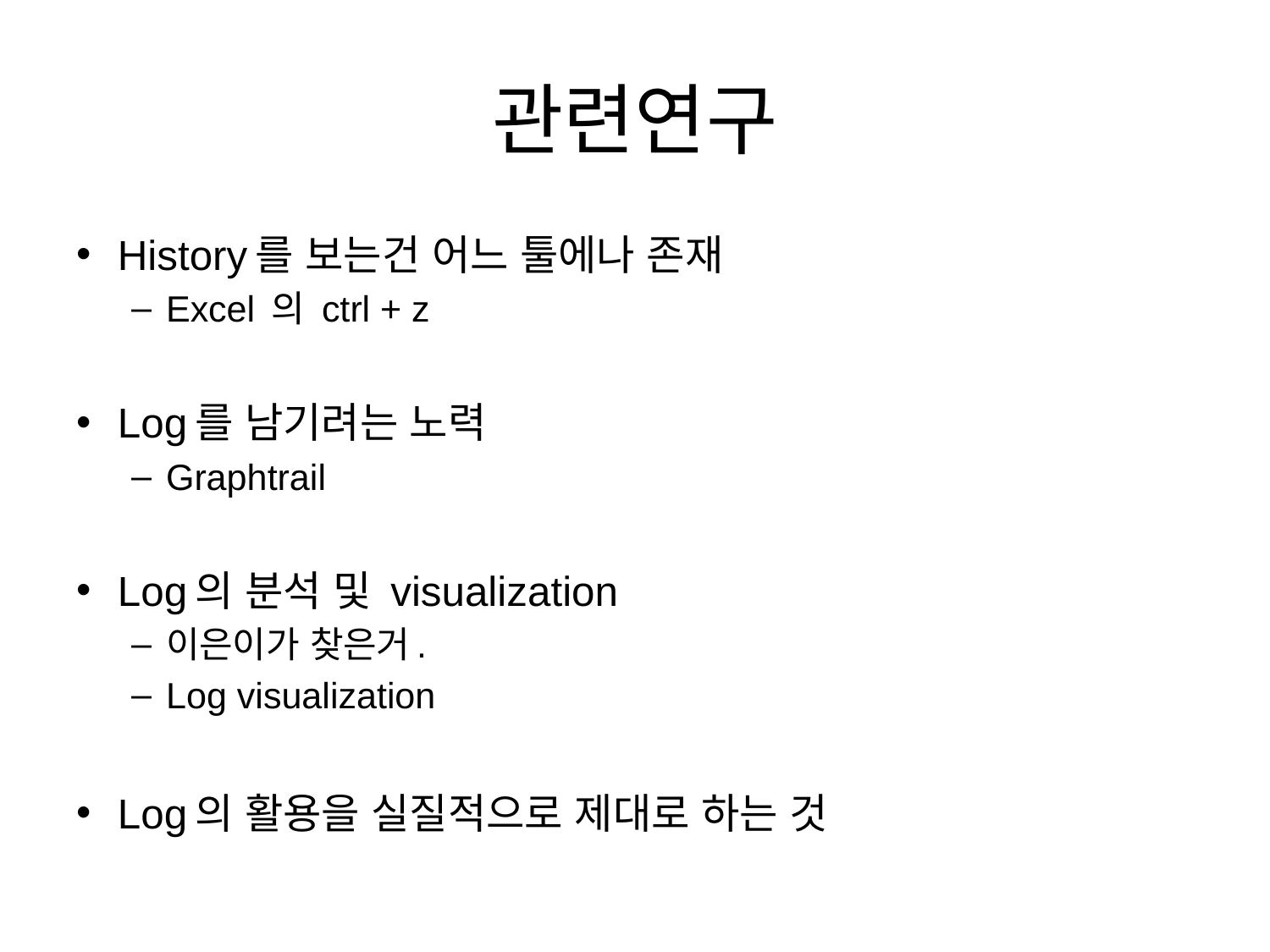

# 관련연구
History를 보는건 어느 툴에나 존재
Excel 의 ctrl + z

Log를 남기려는 노력
Graphtrail

Log의 분석 및 visualization
이은이가 찾은거.
Log visualization

Log의 활용을 실질적으로 제대로 하는 것